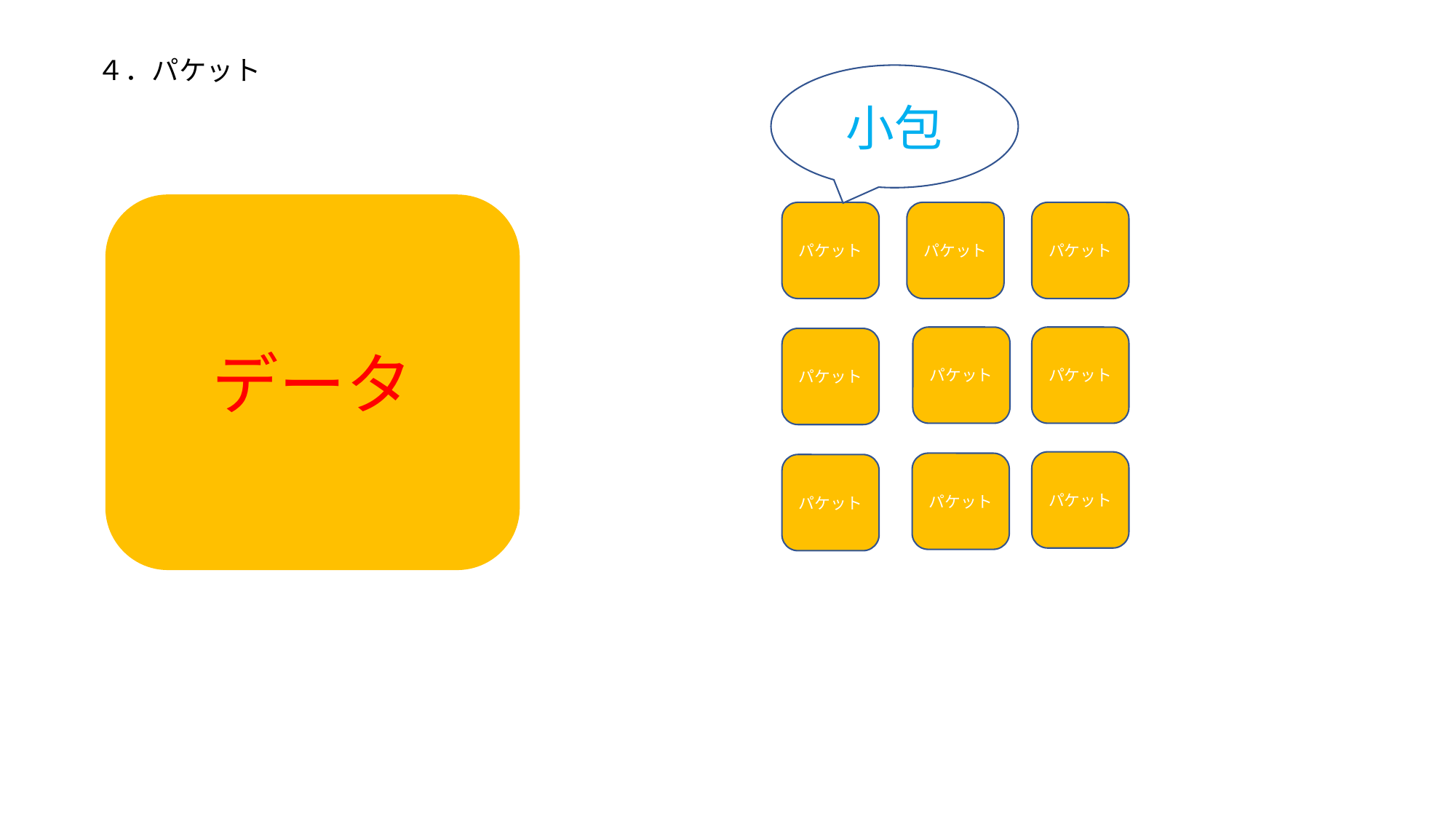

４．パケット
小包

パケット
パケット
パケット
パケット
パケット
パケット
パケット
パケット
パケット
データ